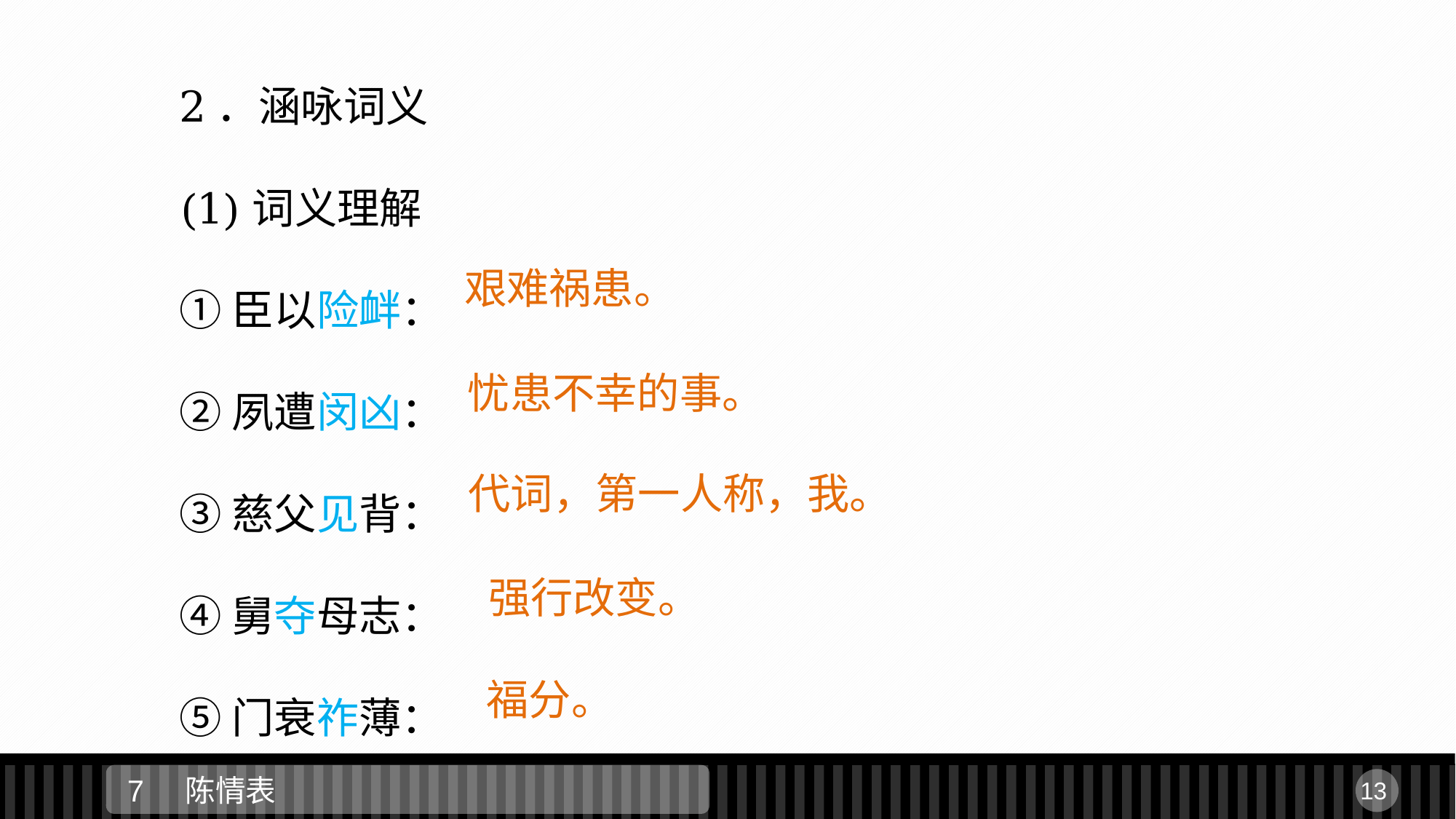

2．涵咏词义
(1)词义理解
①臣以险衅：
②夙遭闵凶：
③慈父见背：
④舅夺母志：
⑤门衰祚薄：
艰难祸患。
忧患不幸的事。
代词，第一人称，我。
强行改变。
福分。